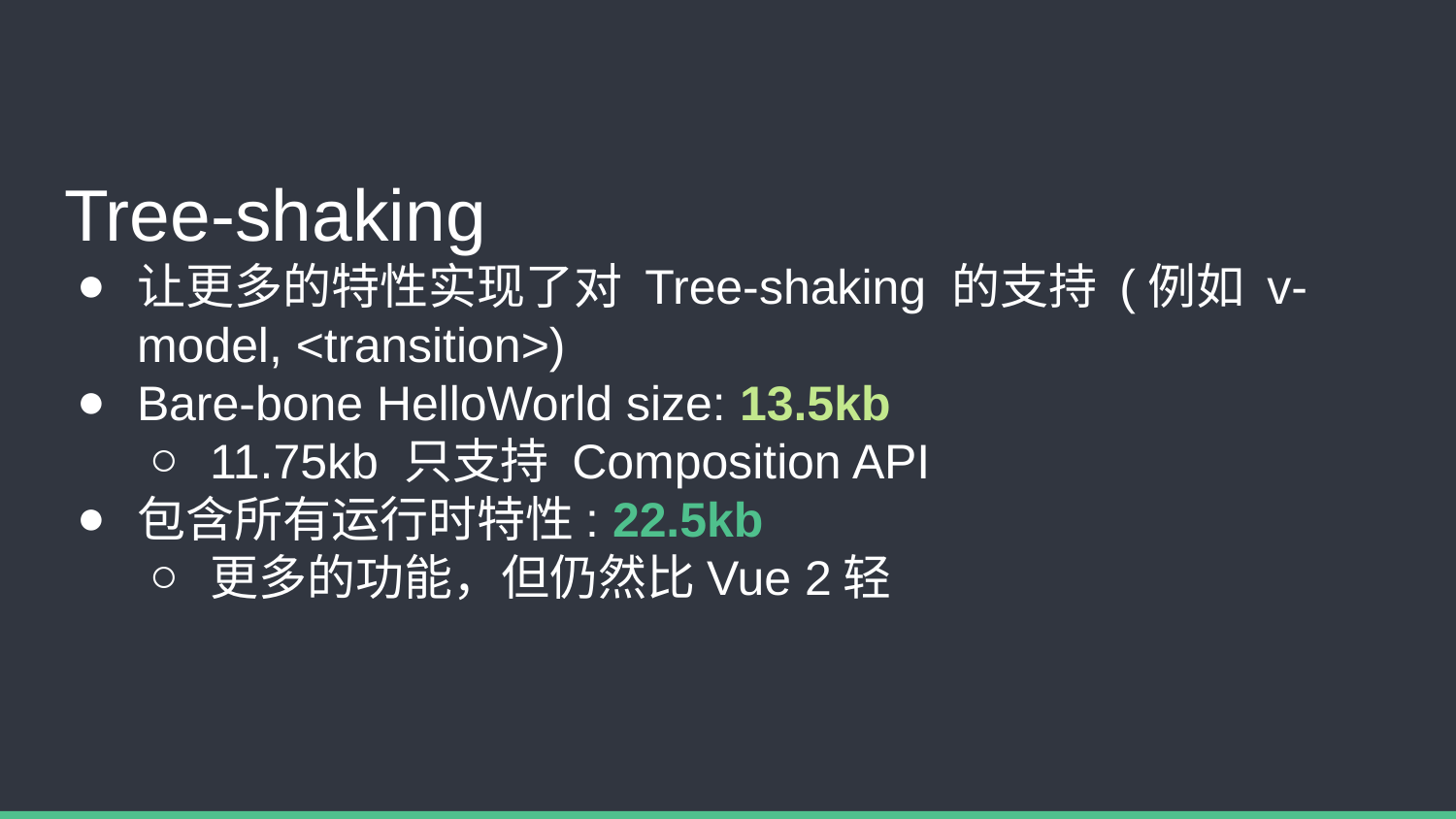

# Tree-shaking
让更多的特性实现了对 Tree-shaking 的支持 (例如 v-model, <transition>)
Bare-bone HelloWorld size: 13.5kb
11.75kb 只支持 Composition API
包含所有运行时特性: 22.5kb
更多的功能，但仍然比Vue 2轻